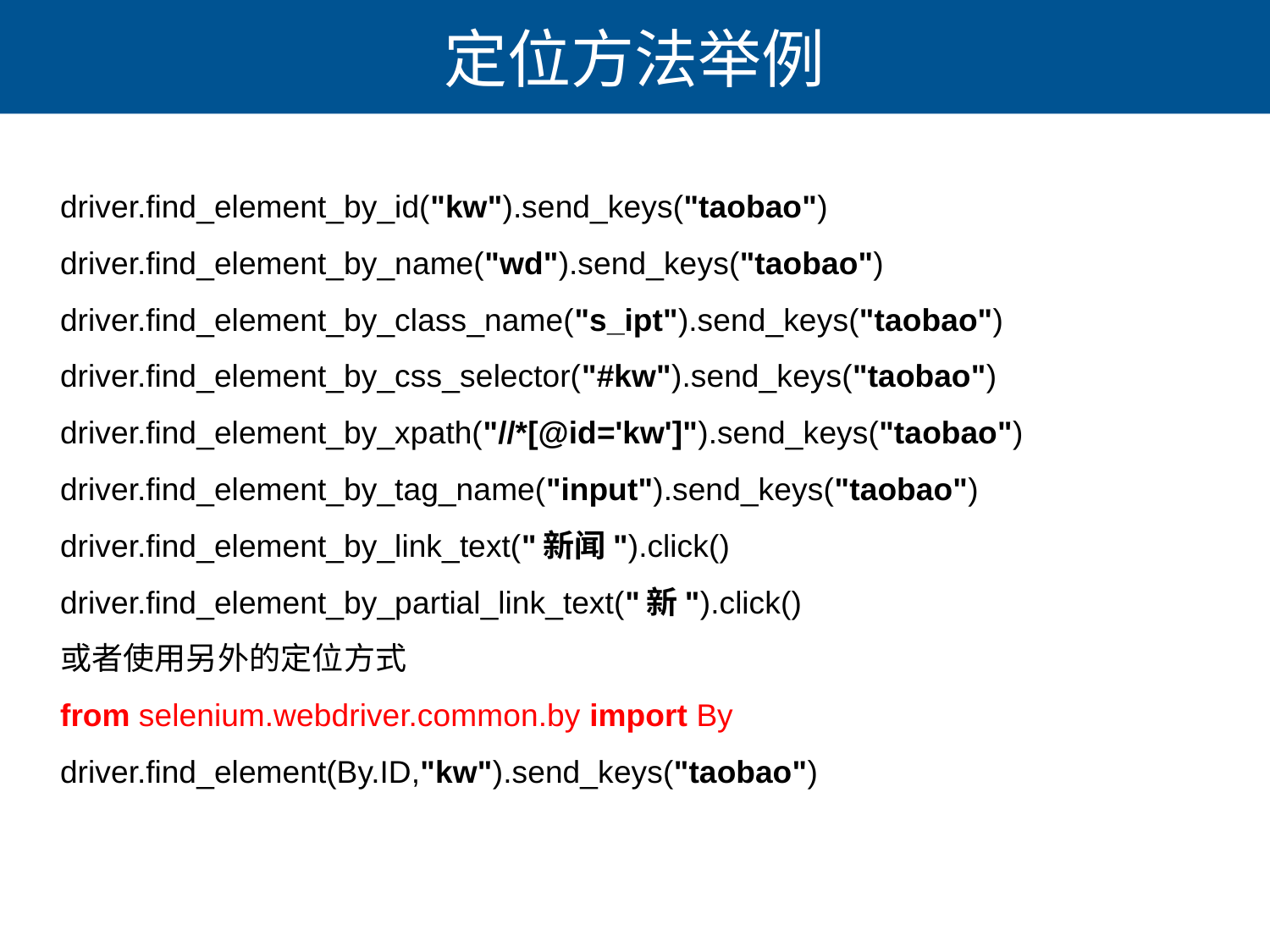

# 定位方法举例
driver.find_element_by_id("kw").send_keys("taobao")
driver.find_element_by_name("wd").send_keys("taobao")
driver.find_element_by_class_name("s_ipt").send_keys("taobao")
driver.find_element_by_css_selector("#kw").send_keys("taobao")
driver.find_element_by_xpath("//*[@id='kw']").send_keys("taobao")
driver.find_element_by_tag_name("input").send_keys("taobao")
driver.find_element_by_link_text("新闻").click()
driver.find_element_by_partial_link_text("新").click()
或者使用另外的定位方式
from selenium.webdriver.common.by import By
driver.find_element(By.ID,"kw").send_keys("taobao")